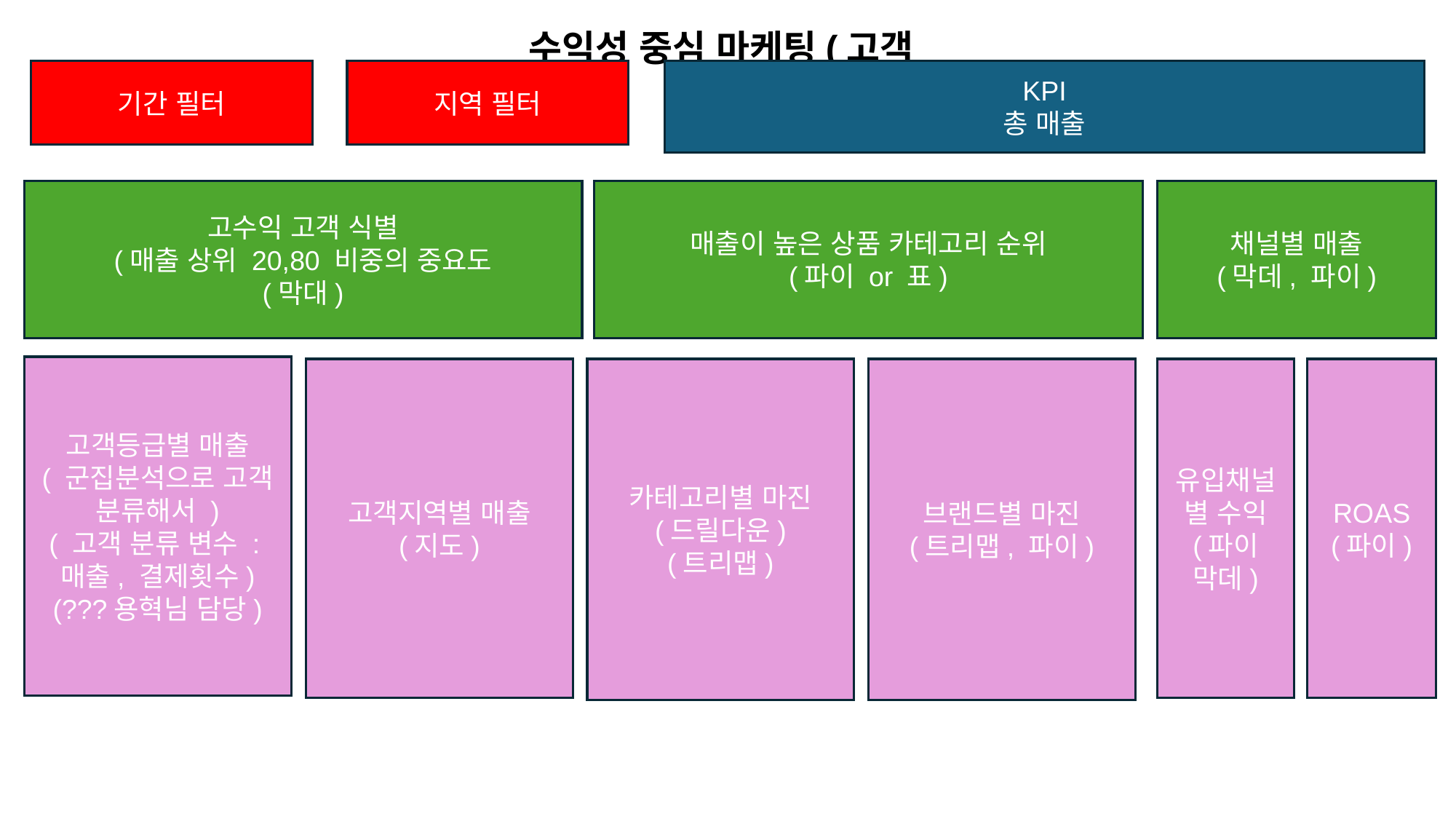

# 수익성 중심 마케팅(고객_
기간 필터
지역 필터
KPI
총 매출
고수익 고객 식별
(매출 상위 20,80 비중의 중요도
(막대)
매출이 높은 상품 카테고리 순위
(파이 or 표)
채널별 매출
(막데, 파이)
고객등급별 매출
( 군집분석으로 고객 분류해서 )
( 고객 분류 변수 :매출, 결제횟수)
(???용혁님 담당)
고객지역별 매출
(지도)
카테고리별 마진
(드릴다운)
(트리맵)
브랜드별 마진
(트리맵, 파이)
ROAS
(파이)
유입채널별 수익
(파이 막데)